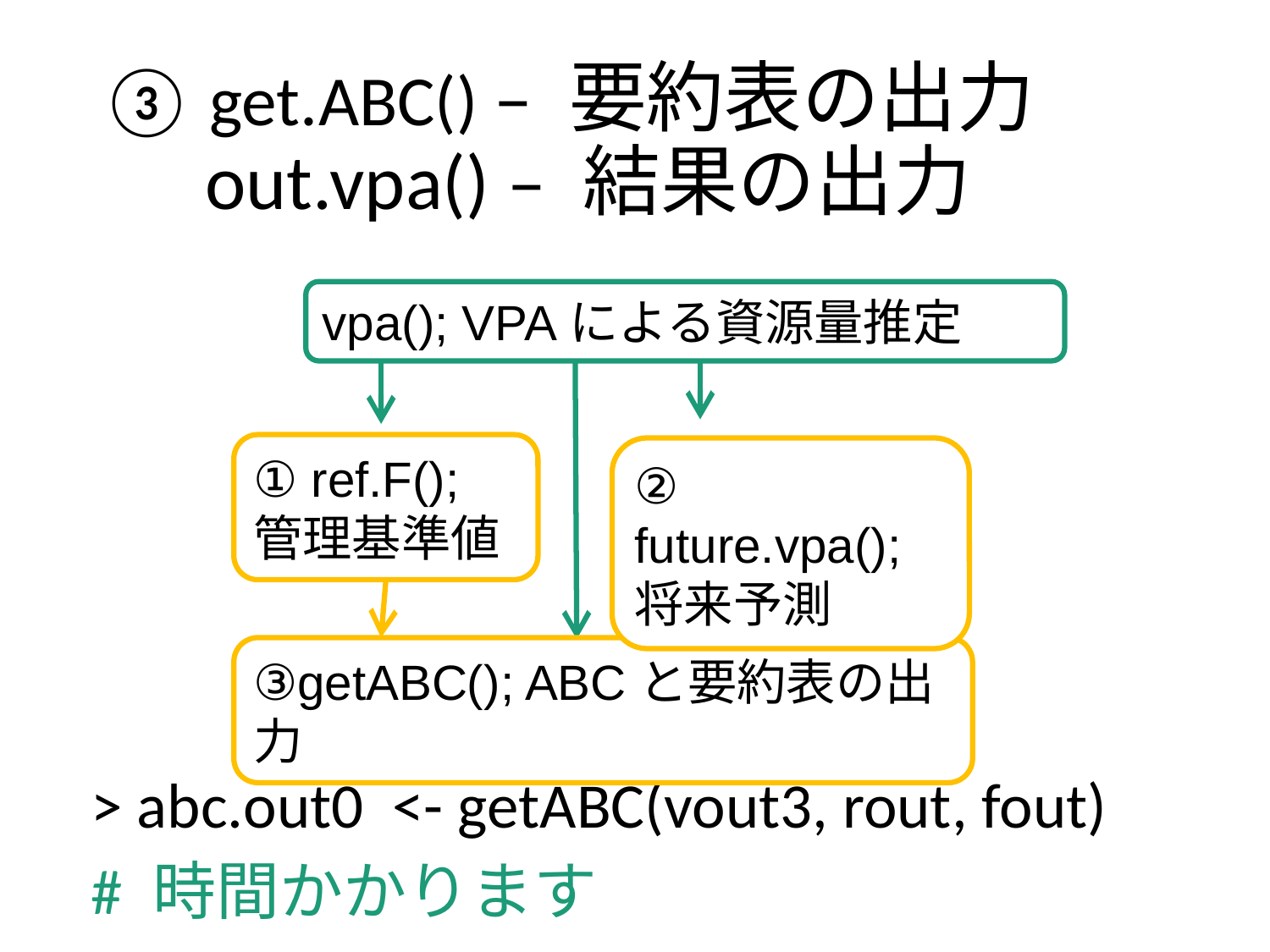

# ③ get.ABC() – 要約表の出力 out.vpa() – 結果の出力
vpa(); VPAによる資源量推定
① ref.F();
管理基準値
② future.vpa();
将来予測
③getABC(); ABCと要約表の出力
> abc.out0  <- getABC(vout3, rout, fout)
# 時間かかります